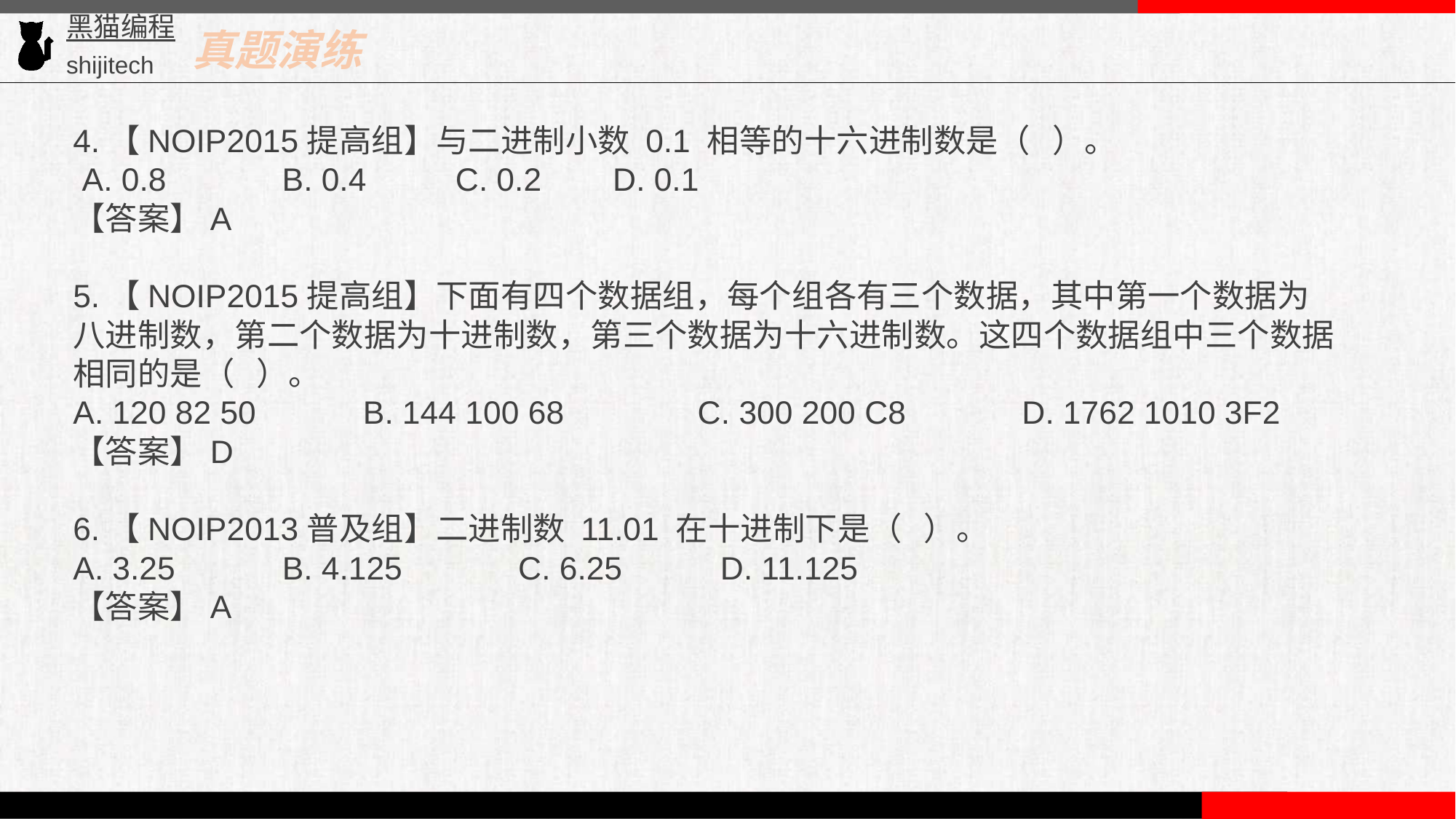

真题演练
4.【NOIP2015提高组】与二进制小数 0.1 相等的十六进制数是（   ）。
 A. 0.8             B. 0.4          C. 0.2        D. 0.1
【答案】A

5.【NOIP2015提高组】下面有四个数据组，每个组各有三个数据，其中第一个数据为八进制数，第二个数据为十进制数，第三个数据为十六进制数。这四个数据组中三个数据相同的是（   ）。
A. 120 82 50            B. 144 100 68               C. 300 200 C8             D. 1762 1010 3F2
【答案】D

6.【NOIP2013普及组】二进制数 11.01 在十进制下是（   ）。
A. 3.25            B. 4.125             C. 6.25           D. 11.125
【答案】A